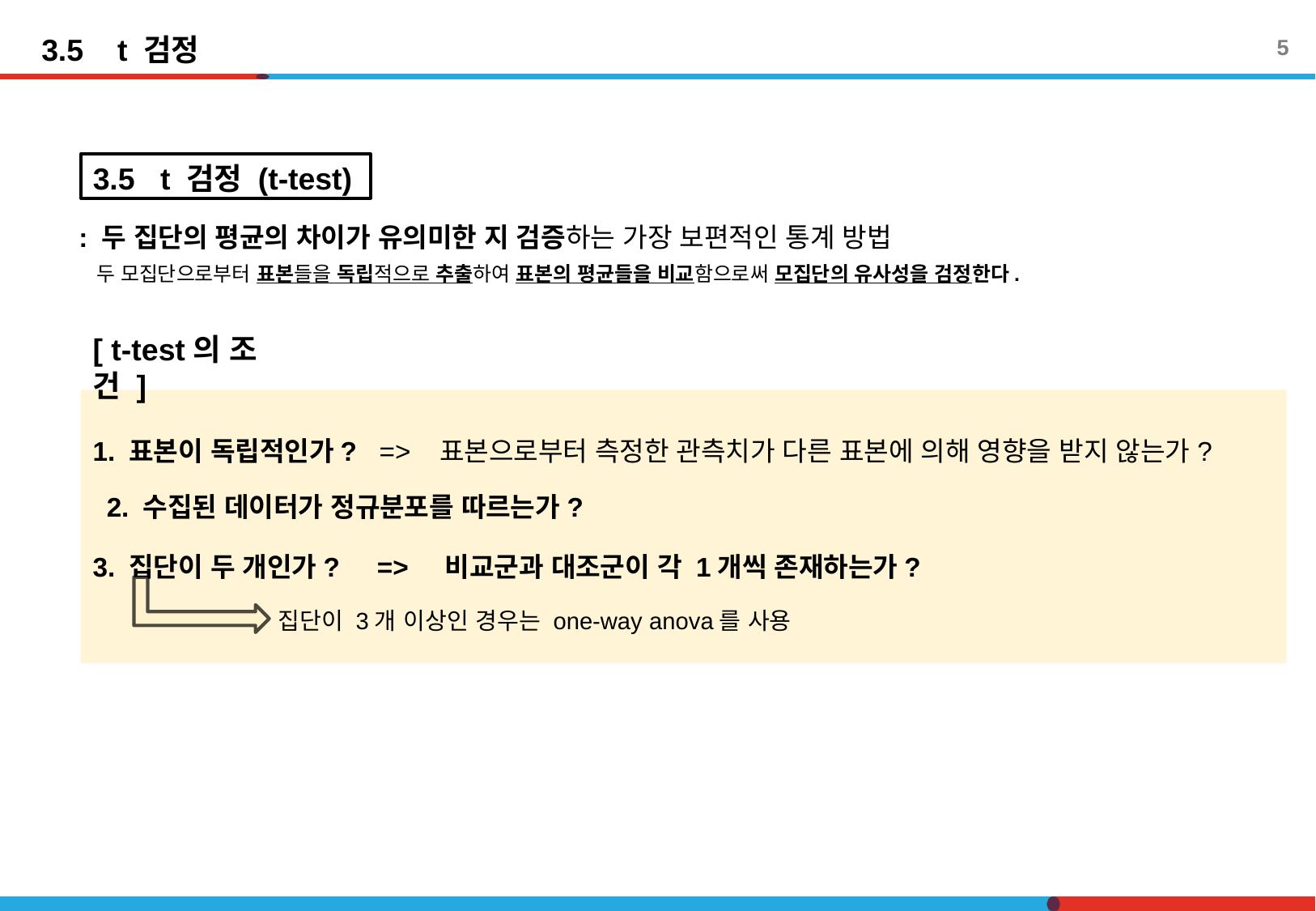

3.5    t 검정
5
3.5   t 검정 (t-test)
: 두 집단의 평균의 차이가 유의미한 지 검증하는 가장 보편적인 통계 방법
두 모집단으로부터 표본들을 독립적으로 추출하여 표본의 평균들을 비교함으로써 모집단의 유사성을 검정한다.
[ t-test의 조건 ]

1. 표본이 독립적인가?   =>   표본으로부터 측정한 관측치가 다른 표본에 의해 영향을 받지 않는가?
2. 수집된 데이터가 정규분포를 따르는가?
3. 집단이 두 개인가?     =>    비교군과 대조군이 각 1개씩 존재하는가?

집단이 3개 이상인 경우는 one-way anova를 사용